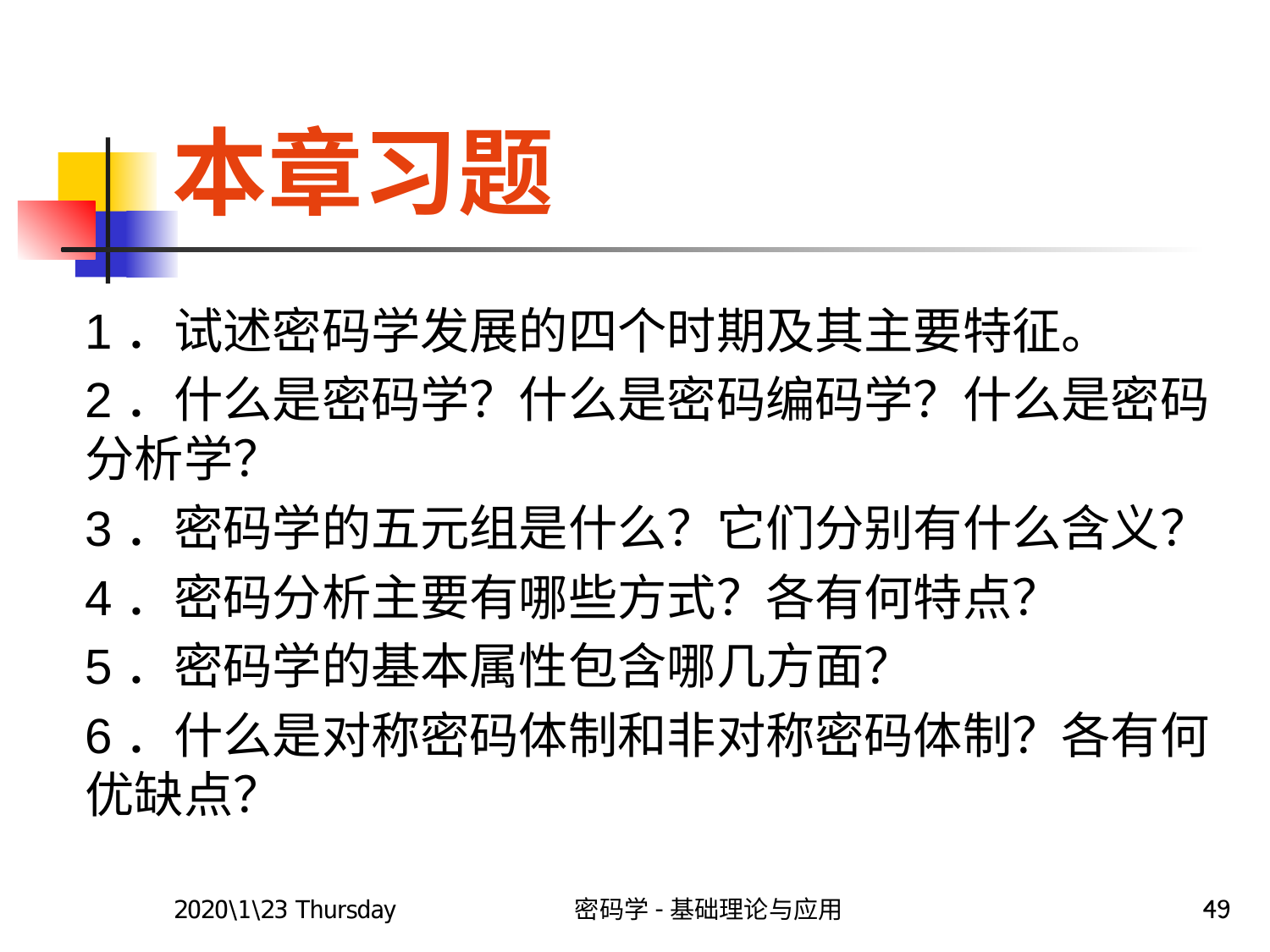

# 本章习题
1．试述密码学发展的四个时期及其主要特征。
2．什么是密码学？什么是密码编码学？什么是密码分析学？
3．密码学的五元组是什么？它们分别有什么含义？
4．密码分析主要有哪些方式？各有何特点？
5．密码学的基本属性包含哪几方面？
6．什么是对称密码体制和非对称密码体制？各有何优缺点？
2020\1\23 Thursday
密码学-基础理论与应用
49